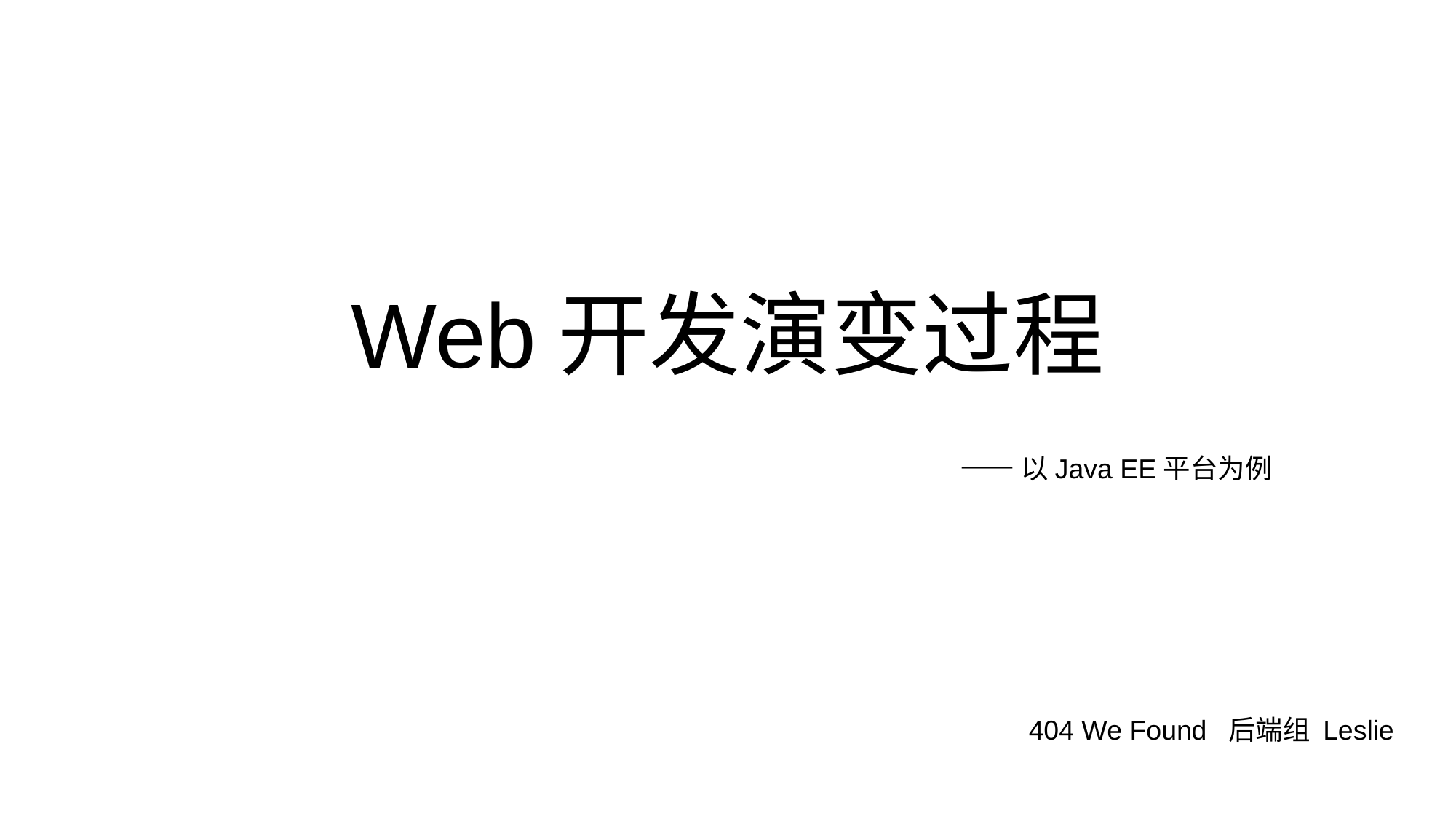

# Web开发演变过程
——以Java EE平台为例
404 We Found  后端组 Leslie